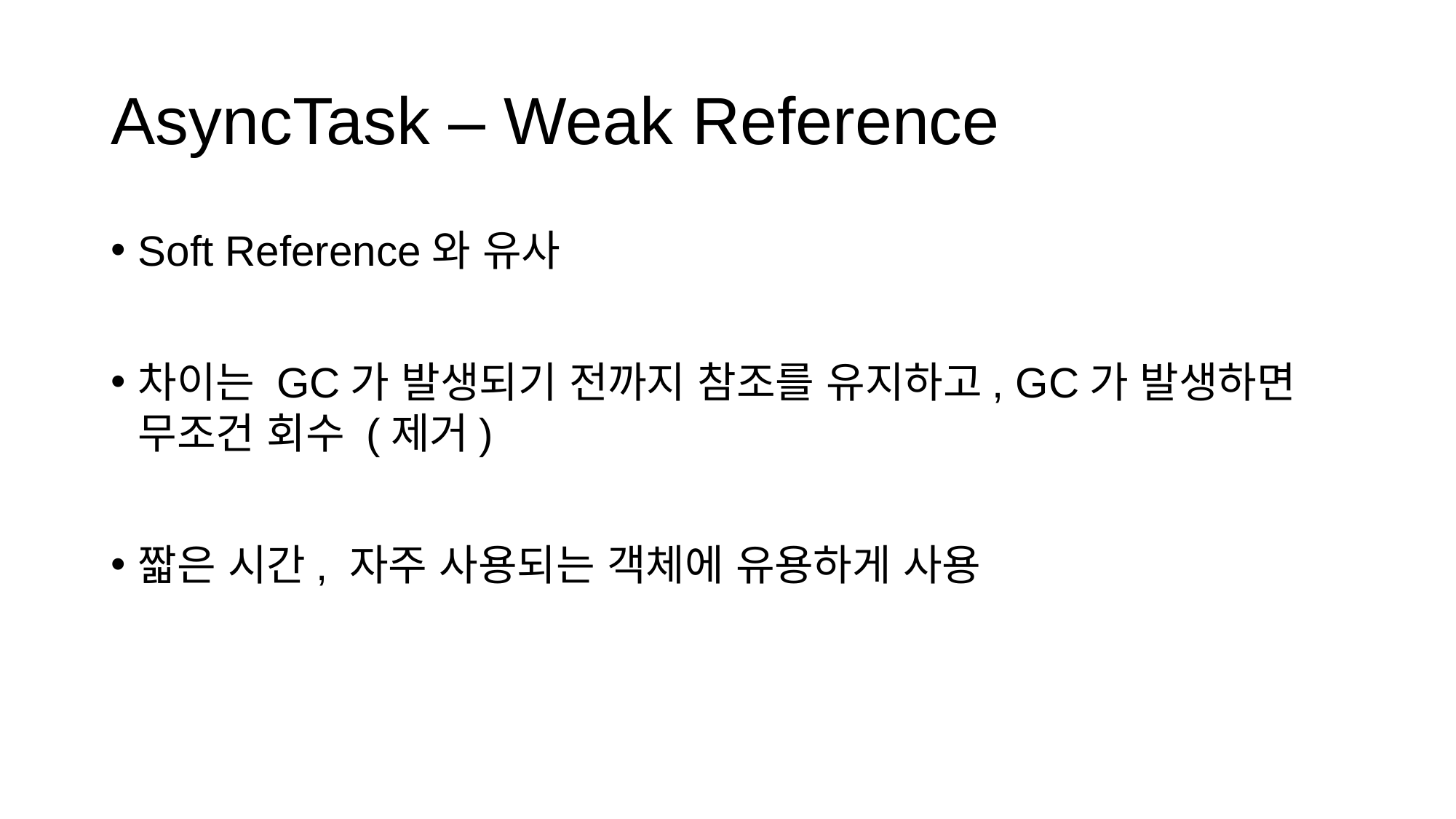

# AsyncTask – Weak Reference
Soft Reference와 유사

차이는 GC가 발생되기 전까지 참조를 유지하고, GC가 발생하면 무조건 회수 (제거)

짧은 시간, 자주 사용되는 객체에 유용하게 사용